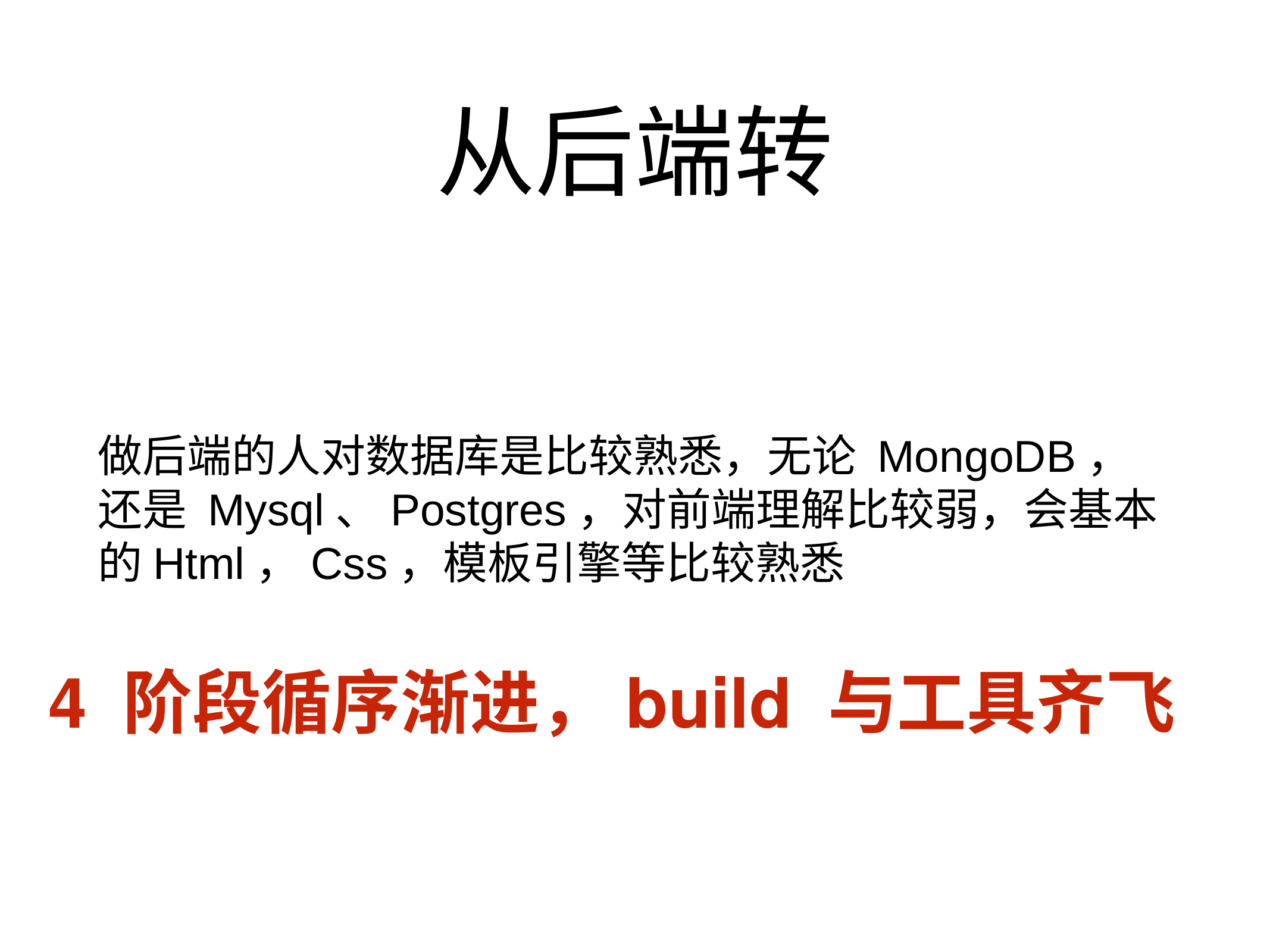

# 从后端转

做后端的人对数据库是比较熟悉，无论 MongoDB，还是 Mysql、Postgres，对前端理解比较弱，会基本的Html，Css，模板引擎等比较熟悉

4 阶段循序渐进，build 与工具齐飞